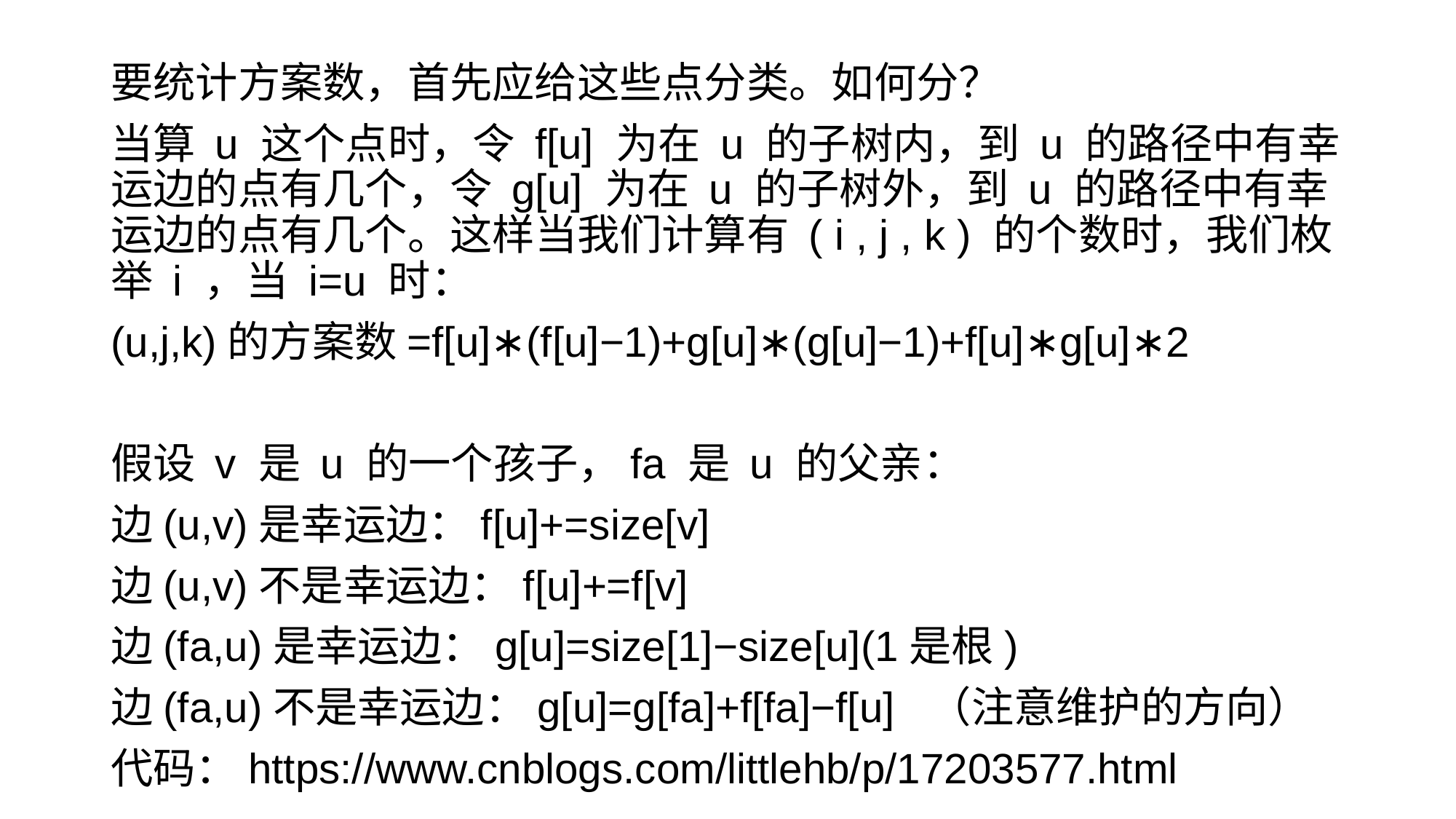

要统计方案数，首先应给这些点分类。如何分？
当算 u 这个点时，令 f[u] 为在 u 的子树内，到 u 的路径中有幸运边的点有几个，令 g[u] 为在 u 的子树外，到 u 的路径中有幸运边的点有几个。这样当我们计算有 ( i , j , k ) 的个数时，我们枚举 i ，当 i=u 时：
(u,j,k)的方案数=f[u]∗(f[u]−1)+g[u]∗(g[u]−1)+f[u]∗g[u]∗2

假设 v 是 u 的一个孩子，fa 是 u 的父亲：
边(u,v)是幸运边：f[u]+=size[v]
边(u,v)不是幸运边：f[u]+=f[v]
边(fa,u)是幸运边：g[u]=size[1]−size[u](1是根)
边(fa,u)不是幸运边：g[u]=g[fa]+f[fa]−f[u]  （注意维护的方向）
代码：https://www.cnblogs.com/littlehb/p/17203577.html